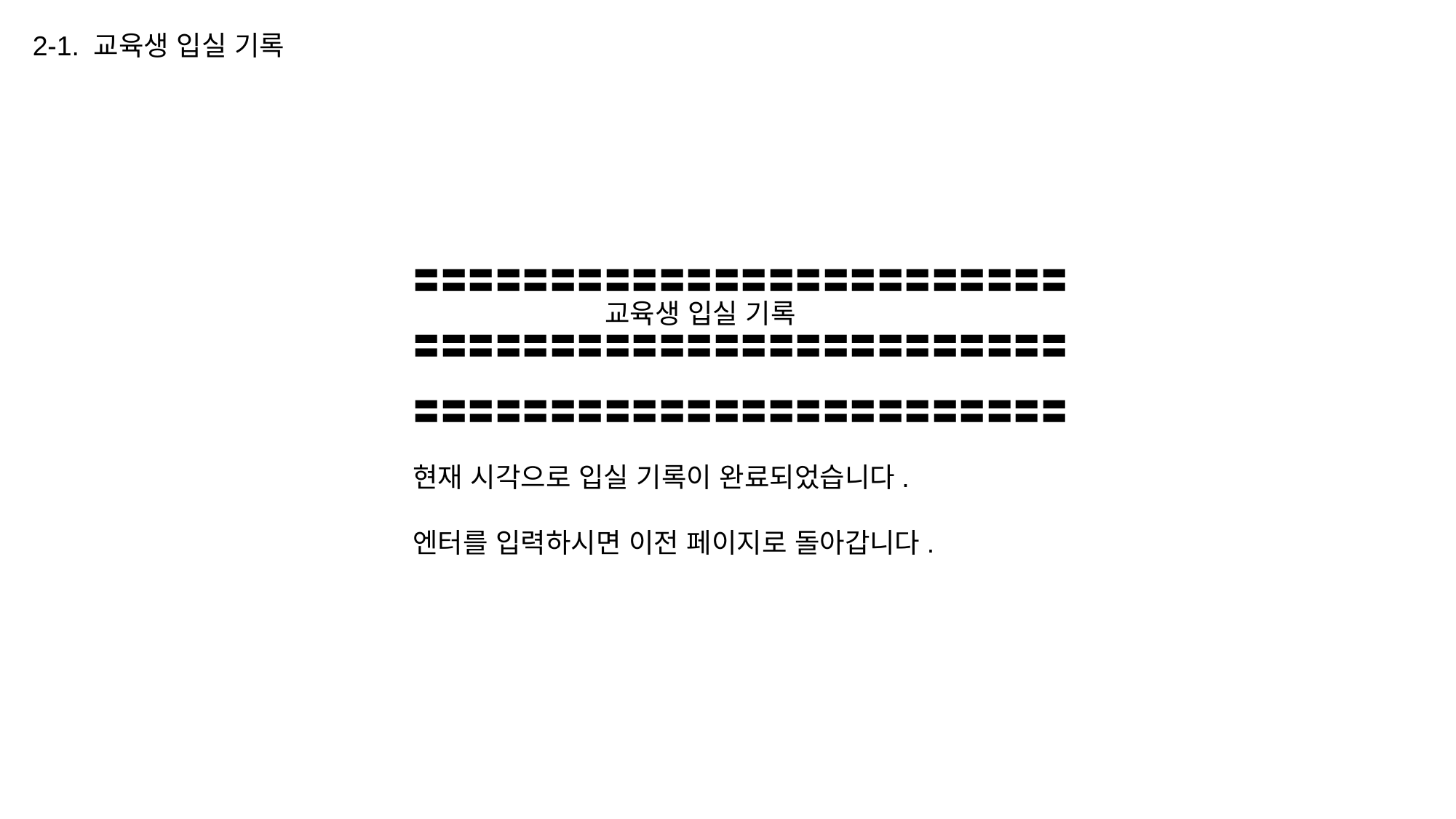

2-1. 교육생 입실 기록
〓〓〓〓〓〓〓〓〓〓〓〓〓〓〓〓〓〓〓〓〓〓〓〓
	          교육생 입실 기록
〓〓〓〓〓〓〓〓〓〓〓〓〓〓〓〓〓〓〓〓〓〓〓〓

〓〓〓〓〓〓〓〓〓〓〓〓〓〓〓〓〓〓〓〓〓〓〓〓

현재 시각으로 입실 기록이 완료되었습니다.

엔터를 입력하시면 이전 페이지로 돌아갑니다.